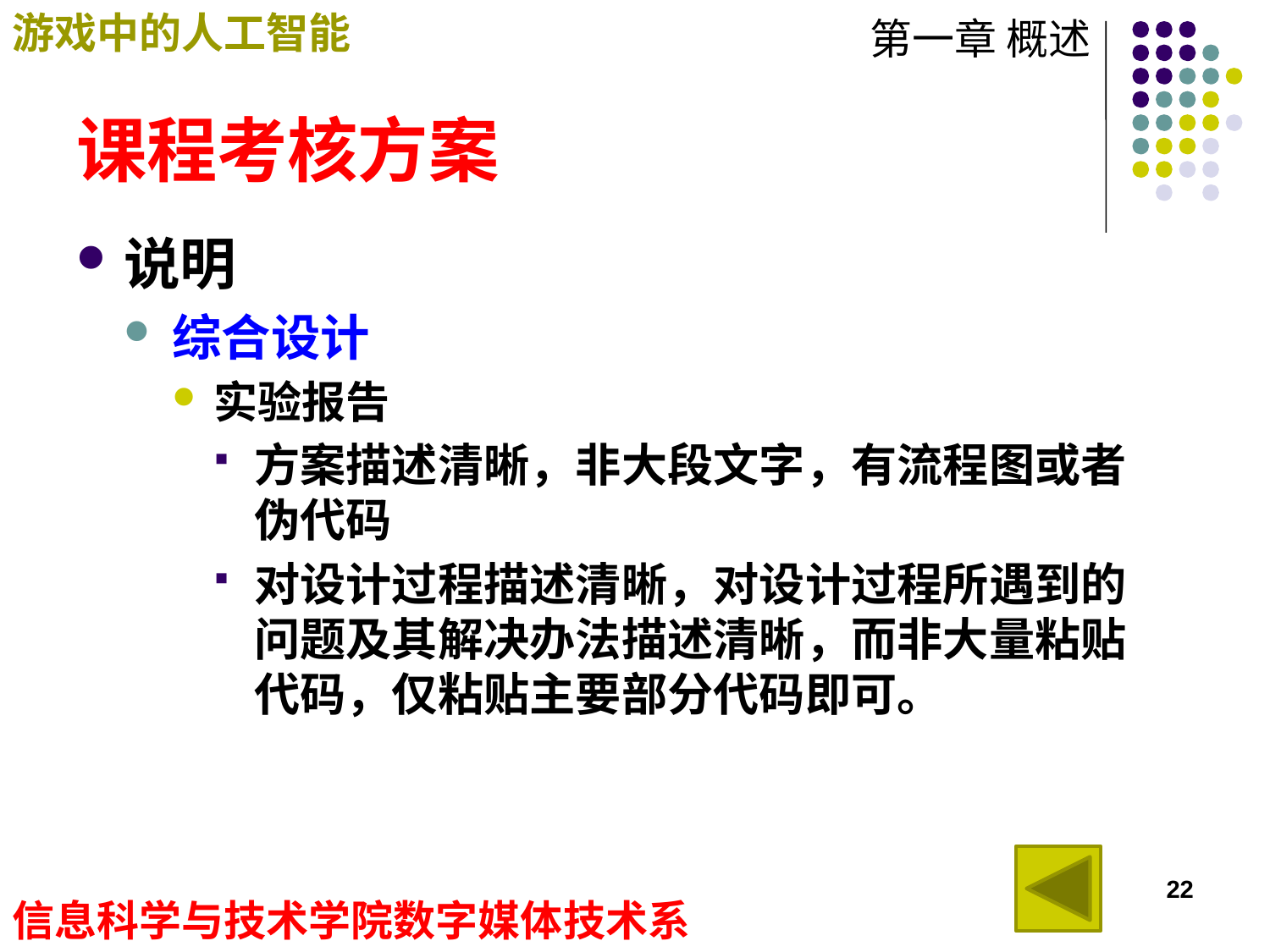

# 课程考核方案
说明
综合设计
实验报告
方案描述清晰，非大段文字，有流程图或者伪代码
对设计过程描述清晰，对设计过程所遇到的问题及其解决办法描述清晰，而非大量粘贴代码，仅粘贴主要部分代码即可。

22